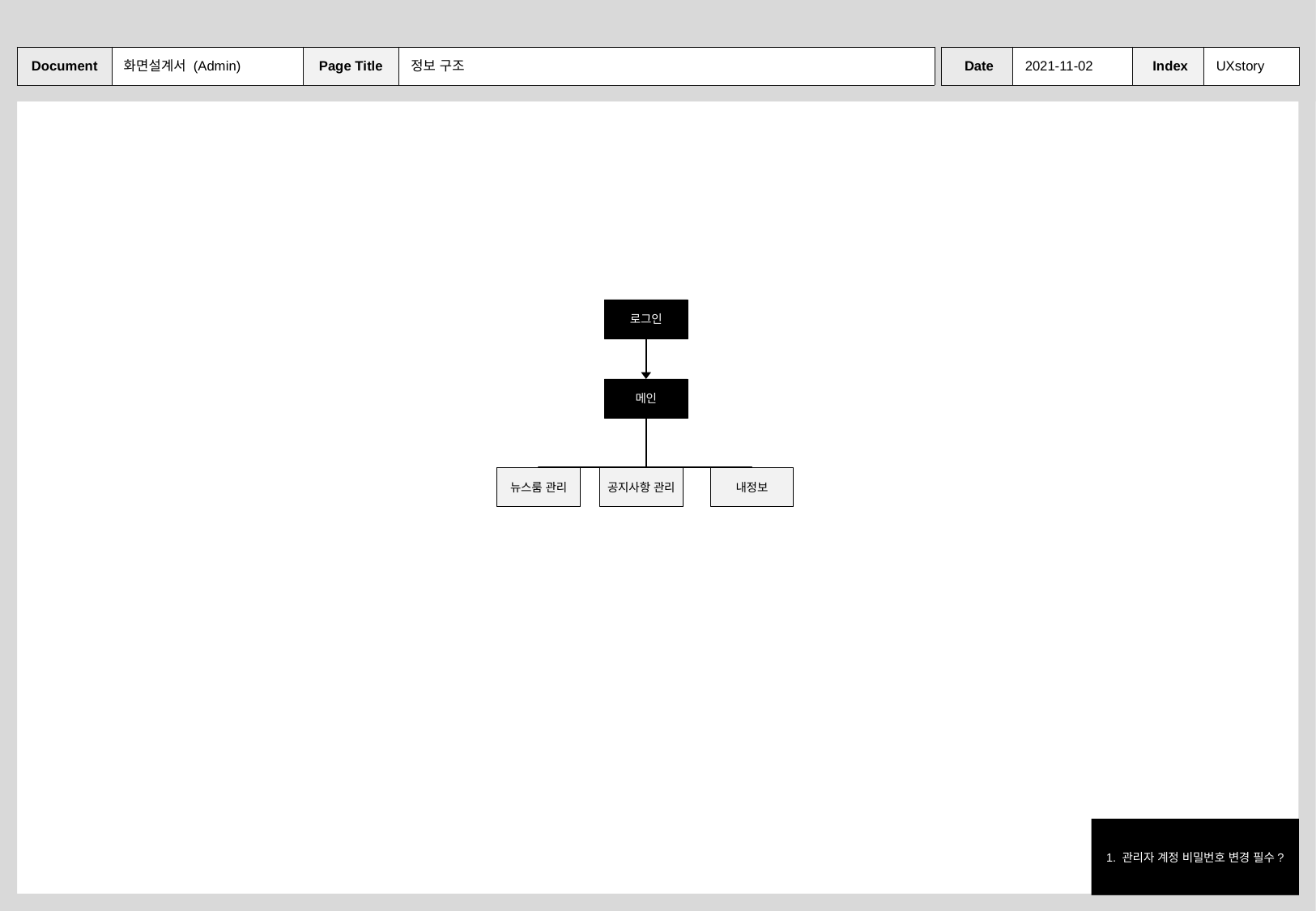

화면설계서 (Admin)
정보 구조
2021-11-02
UXstory
로그인
메인
뉴스룸 관리
공지사항 관리
내정보
1. 관리자 계정 비밀번호 변경 필수?